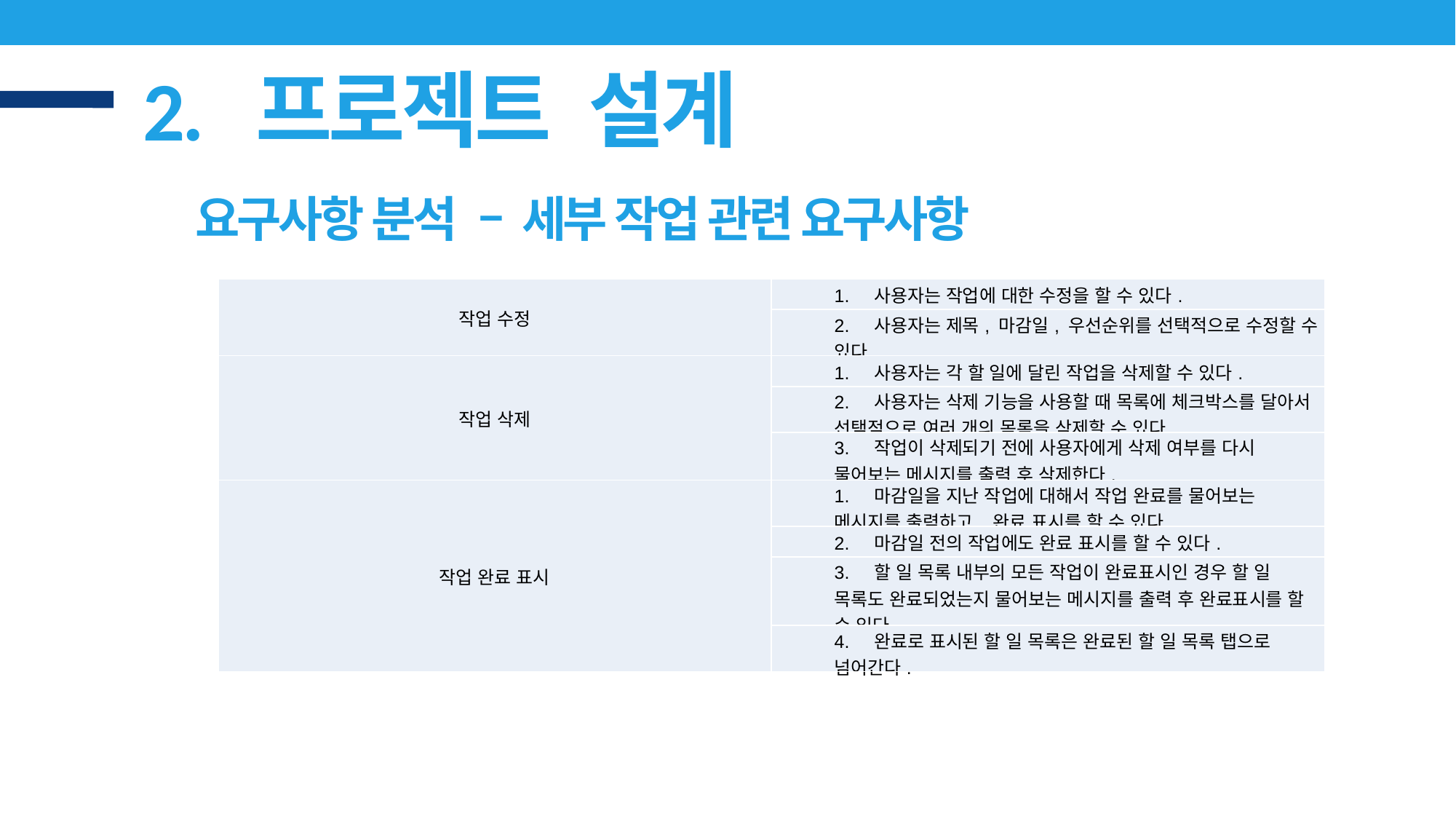

2.  프로젝트  설계

요구사항 분석  –  세부 작업 관련 요구사항
| 작업 수정 | 1.    사용자는 작업에 대한 수정을 할 수 있다. |
| --- | --- |
|  | 2.    사용자는 제목, 마감일, 우선순위를 선택적으로 수정할 수 있다. |
| 작업 삭제 | 1.    사용자는 각 할 일에 달린 작업을 삭제할 수 있다. |
|  | 2.    사용자는 삭제 기능을 사용할 때 목록에 체크박스를 달아서 선택적으로 여러 개의 목록을 삭제할 수 있다. |
|  | 3.    작업이 삭제되기 전에 사용자에게 삭제 여부를 다시 물어보는 메시지를 출력 후 삭제한다. |
| 작업 완료 표시 | 1.    마감일을 지난 작업에 대해서 작업 완료를 물어보는 메시지를 출력하고, 완료 표시를 할 수 있다. |
|  | 2.    마감일 전의 작업에도 완료 표시를 할 수 있다. |
|  | 3.    할 일 목록 내부의 모든 작업이 완료표시인 경우 할 일 목록도 완료되었는지 물어보는 메시지를 출력 후 완료표시를 할 수 있다. |
|  | 4.    완료로 표시된 할 일 목록은 완료된 할 일 목록 탭으로 넘어간다. |